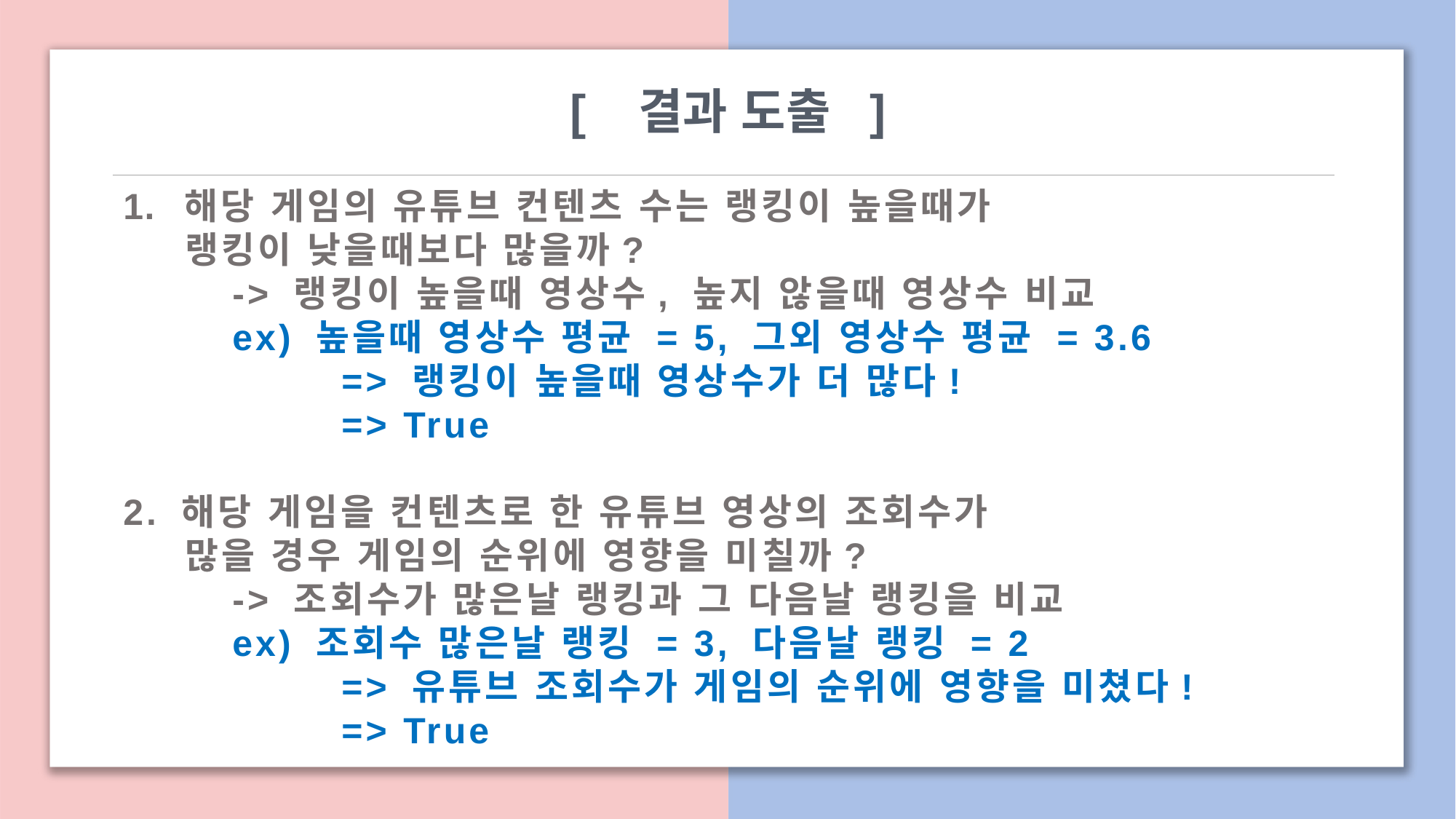

[   결과 도출  ]
해당 게임의 유튜브 컨텐츠 수는 랭킹이 높을때가
    랭킹이 낮을때보다 많을까?
	-> 랭킹이 높을때 영상수, 높지 않을때 영상수 비교
	ex) 높을때 영상수 평균 = 5, 그외 영상수 평균 = 3.6
		=> 랭킹이 높을때 영상수가 더 많다!
		=> True

2. 해당 게임을 컨텐츠로 한 유튜브 영상의 조회수가
    많을 경우 게임의 순위에 영향을 미칠까?
	-> 조회수가 많은날 랭킹과 그 다음날 랭킹을 비교
	ex) 조회수 많은날 랭킹 = 3, 다음날 랭킹 = 2
		=> 유튜브 조회수가 게임의 순위에 영향을 미쳤다!
		=> True